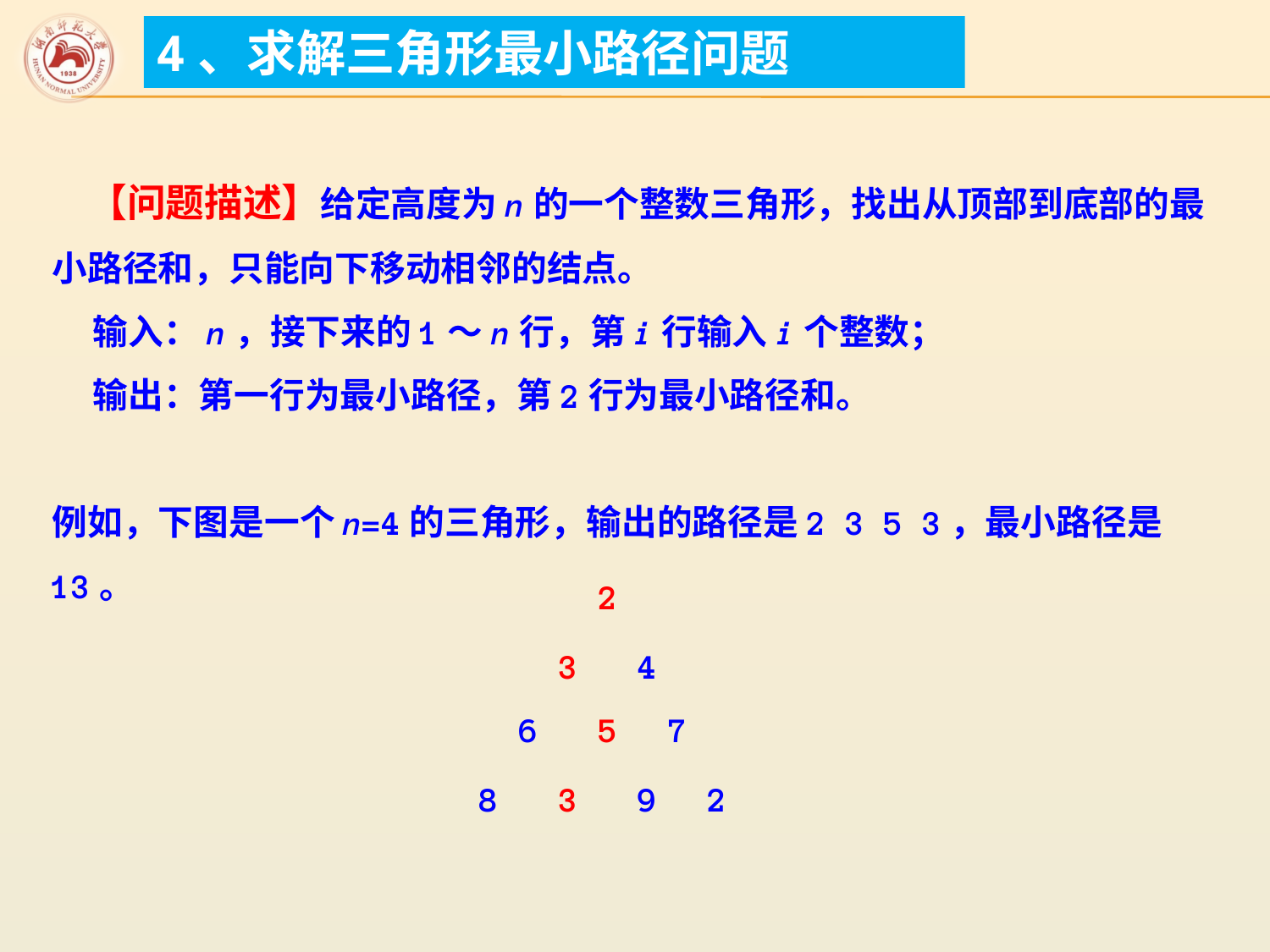

4、求解三角形最小路径问题
   【问题描述】给定高度为n的一个整数三角形，找出从顶部到底部的最小路径和，只能向下移动相邻的结点。
    输入：n，接下来的1～n行，第i行输入i个整数；
    输出：第一行为最小路径，第2行为最小路径和。

例如，下图是一个n=4的三角形，输出的路径是2 3 5 3，最小路径是13。
2
3
4
6
5
7
8
3
9
2